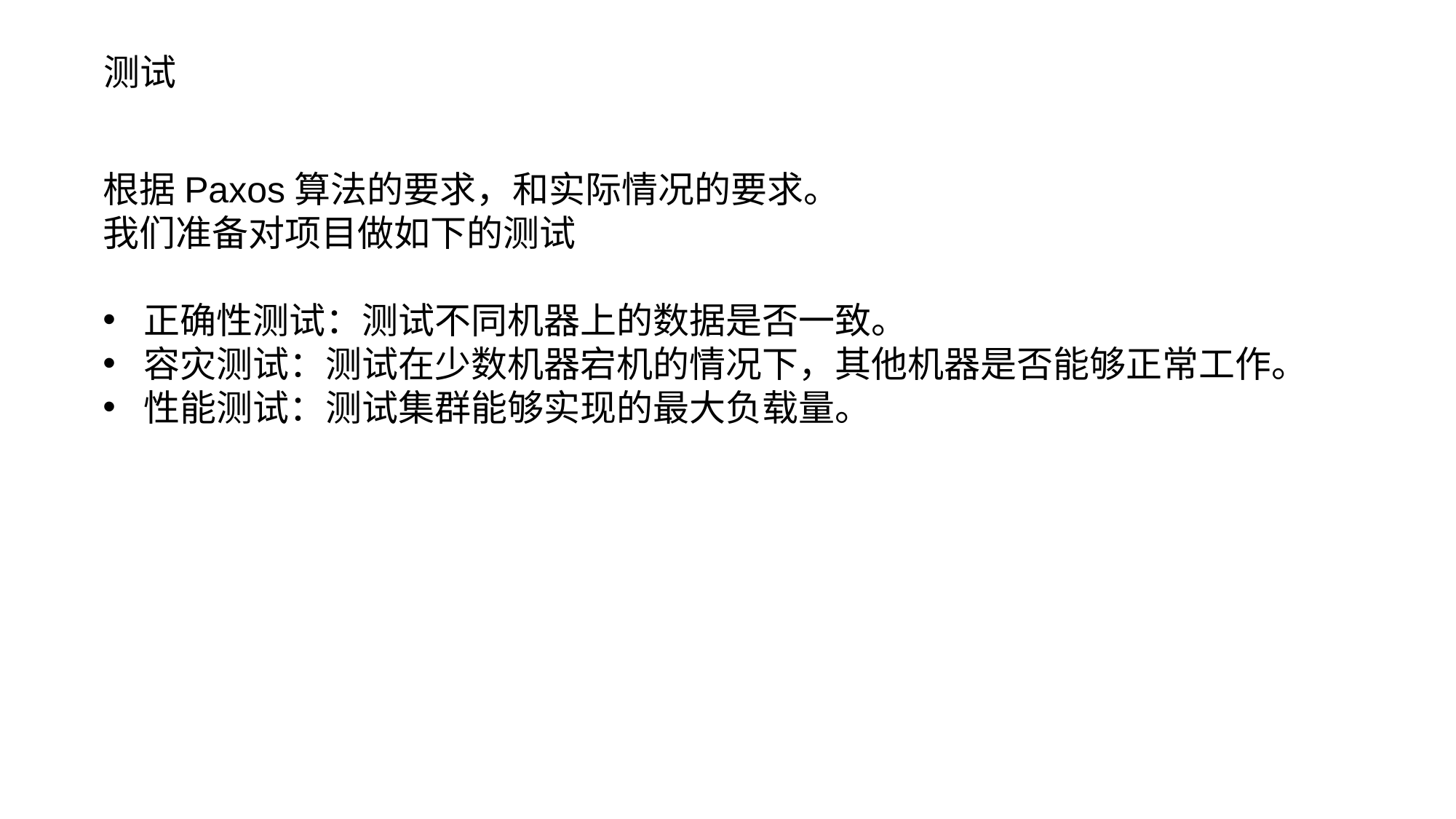

测试
根据Paxos算法的要求，和实际情况的要求。
我们准备对项目做如下的测试

正确性测试：测试不同机器上的数据是否一致。
容灾测试：测试在少数机器宕机的情况下，其他机器是否能够正常工作。
性能测试：测试集群能够实现的最大负载量。